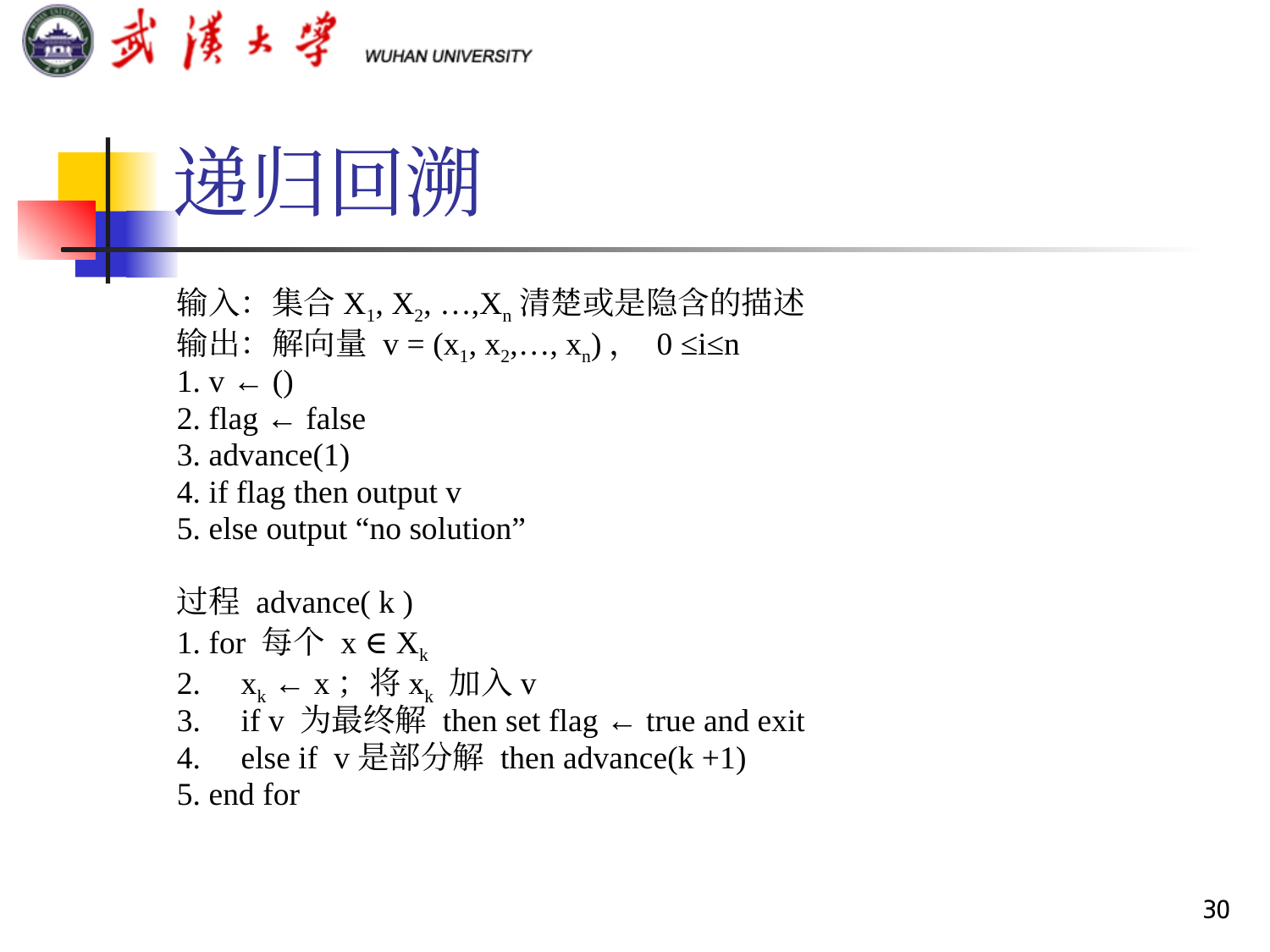

# 递归回溯
输入：集合X1, X2, …,Xn清楚或是隐含的描述
输出：解向量 v = (x1, x2,…, xn)， 0 ≤i≤n
1. v ← ()
2. flag ← false
3. advance(1)
4. if flag then output v
5. else output “no solution”

过程 advance( k )
1. for 每个 x ∈ Xk
2.     xk ← x；将xk 加入v
3.     if v 为最终解 then set flag ← true and exit
4.     else if  v是部分解 then advance(k +1)
5. end for
30